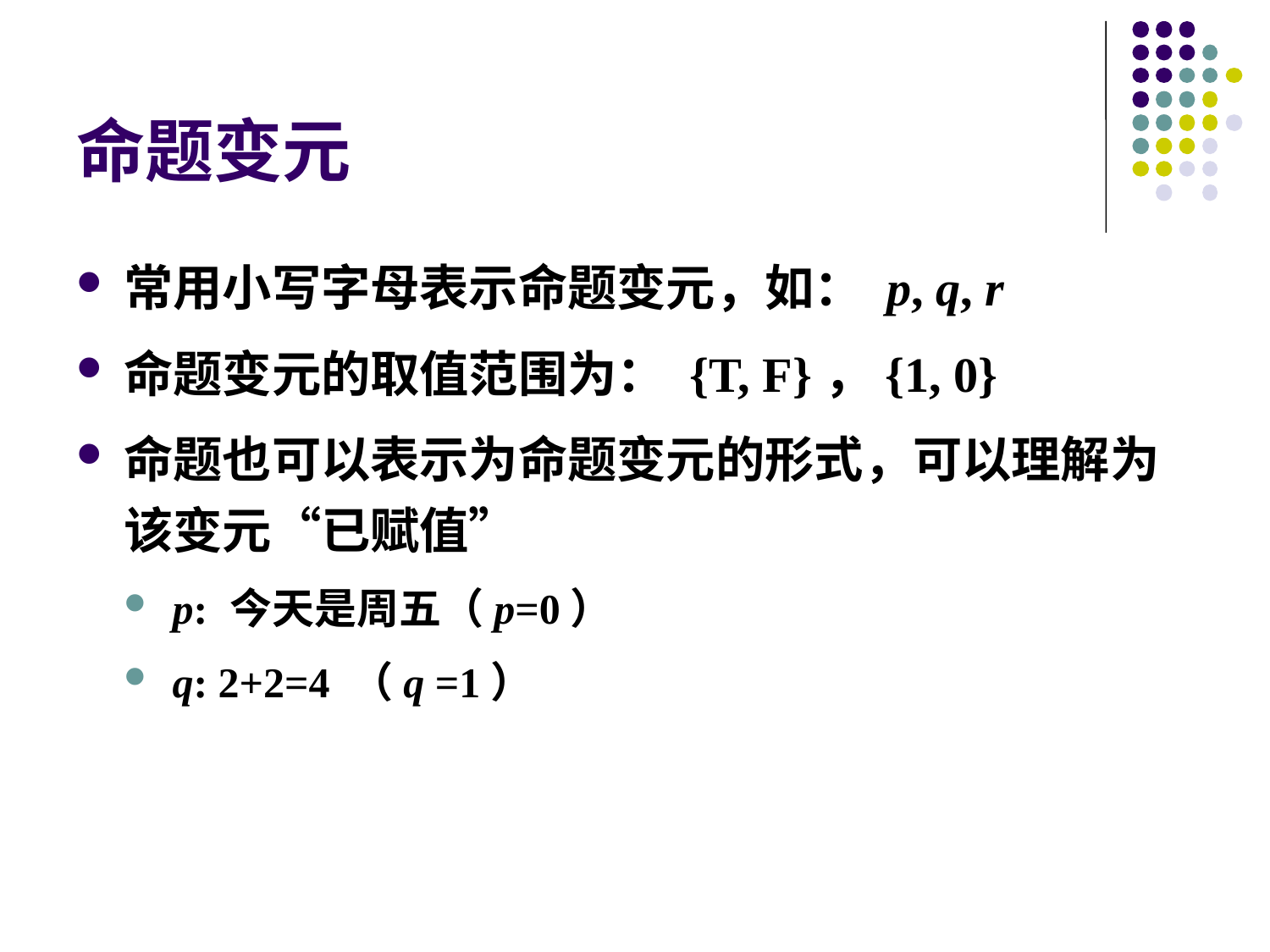

# 命题变元
常用小写字母表示命题变元，如： p, q, r
命题变元的取值范围为： {T, F}，{1, 0}
命题也可以表示为命题变元的形式，可以理解为该变元“已赋值”
p: 今天是周五（p=0）
q: 2+2=4 （q =1）
5